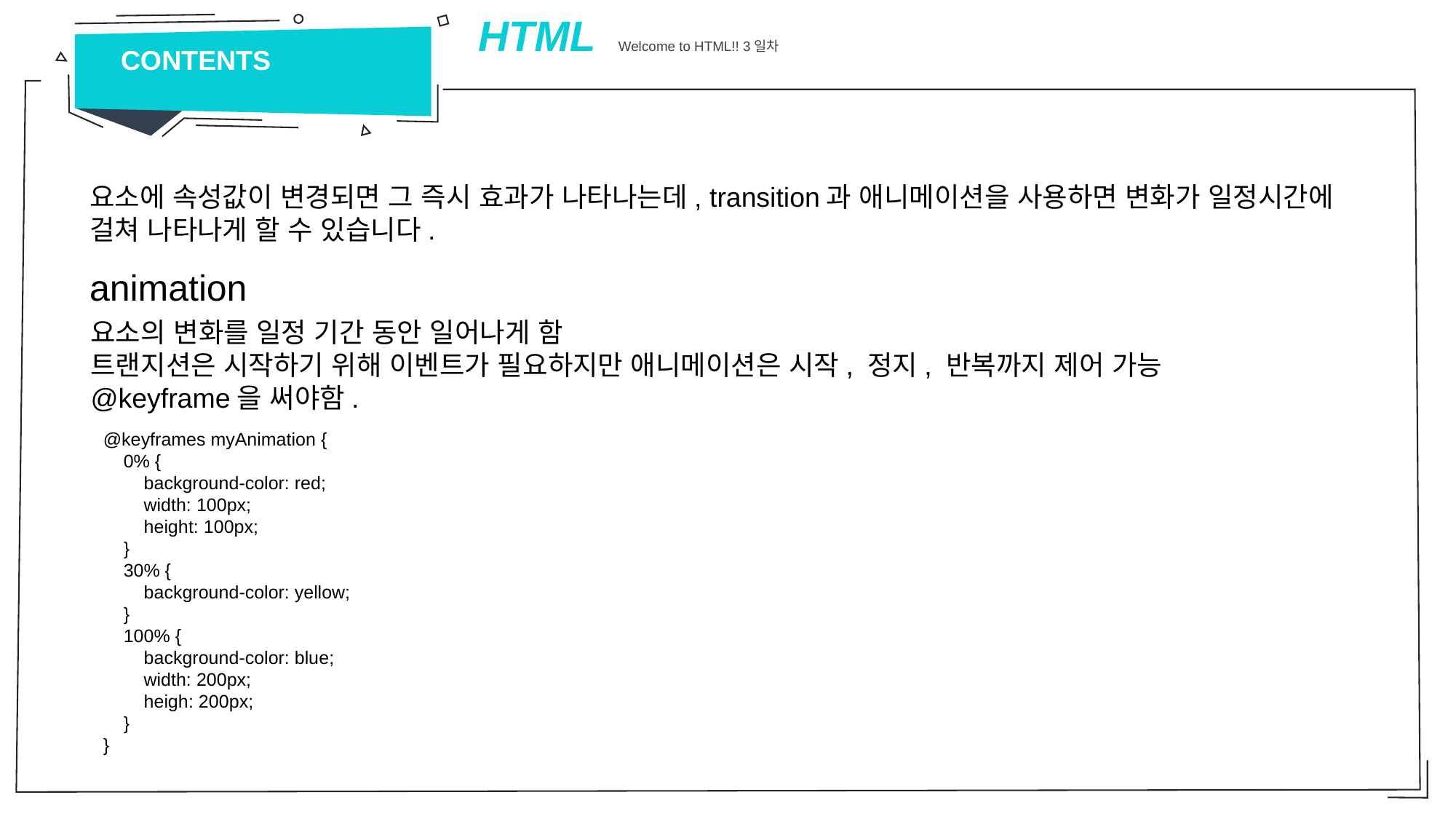

HTML  Welcome to HTML!! 3일차

CONTENTS

요소에 속성값이 변경되면 그 즉시 효과가 나타나는데, transition과 애니메이션을 사용하면 변화가 일정시간에 걸쳐 나타나게 할 수 있습니다.
animation
요소의 변화를 일정 기간 동안 일어나게 함
트랜지션은 시작하기 위해 이벤트가 필요하지만 애니메이션은 시작, 정지, 반복까지 제어 가능
@keyframe을 써야함.
@keyframes myAnimation {
    0% {
        background-color: red;
        width: 100px;
        height: 100px;
    }
    30% {
        background-color: yellow;
    }
    100% {
        background-color: blue;
        width: 200px;
        heigh: 200px;
    }
}